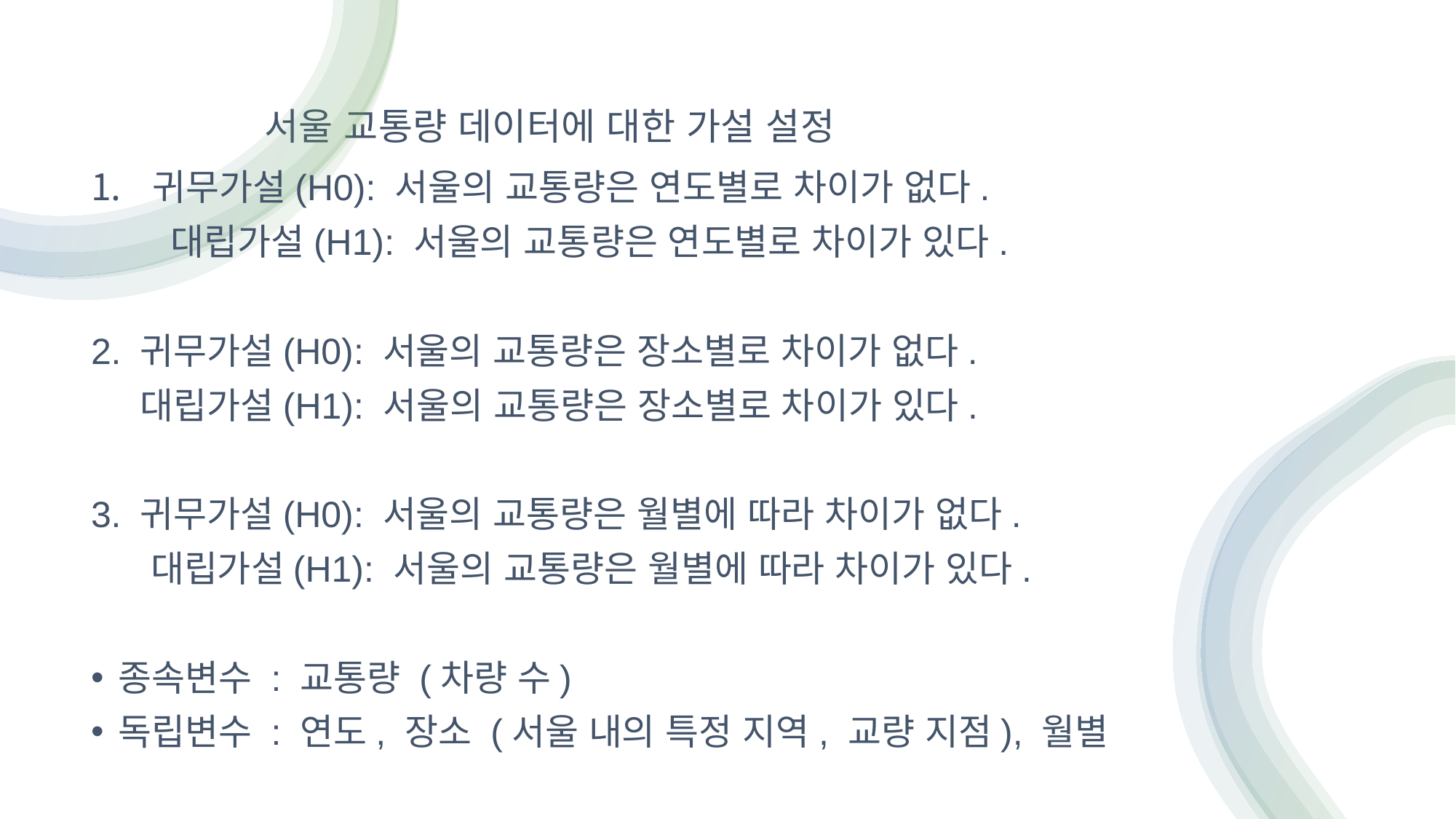

# 서울 교통량 데이터에 대한 가설 설정
귀무가설(H0): 서울의 교통량은 연도별로 차이가 없다.
       대립가설(H1): 서울의 교통량은 연도별로 차이가 있다.

2. 귀무가설(H0): 서울의 교통량은 장소별로 차이가 없다.
    대립가설(H1): 서울의 교통량은 장소별로 차이가 있다.

3. 귀무가설(H0): 서울의 교통량은 월별에 따라 차이가 없다.
     대립가설(H1): 서울의 교통량은 월별에 따라 차이가 있다.

종속변수 : 교통량 (차량 수)
독립변수 : 연도, 장소 (서울 내의 특정 지역, 교량 지점), 월별